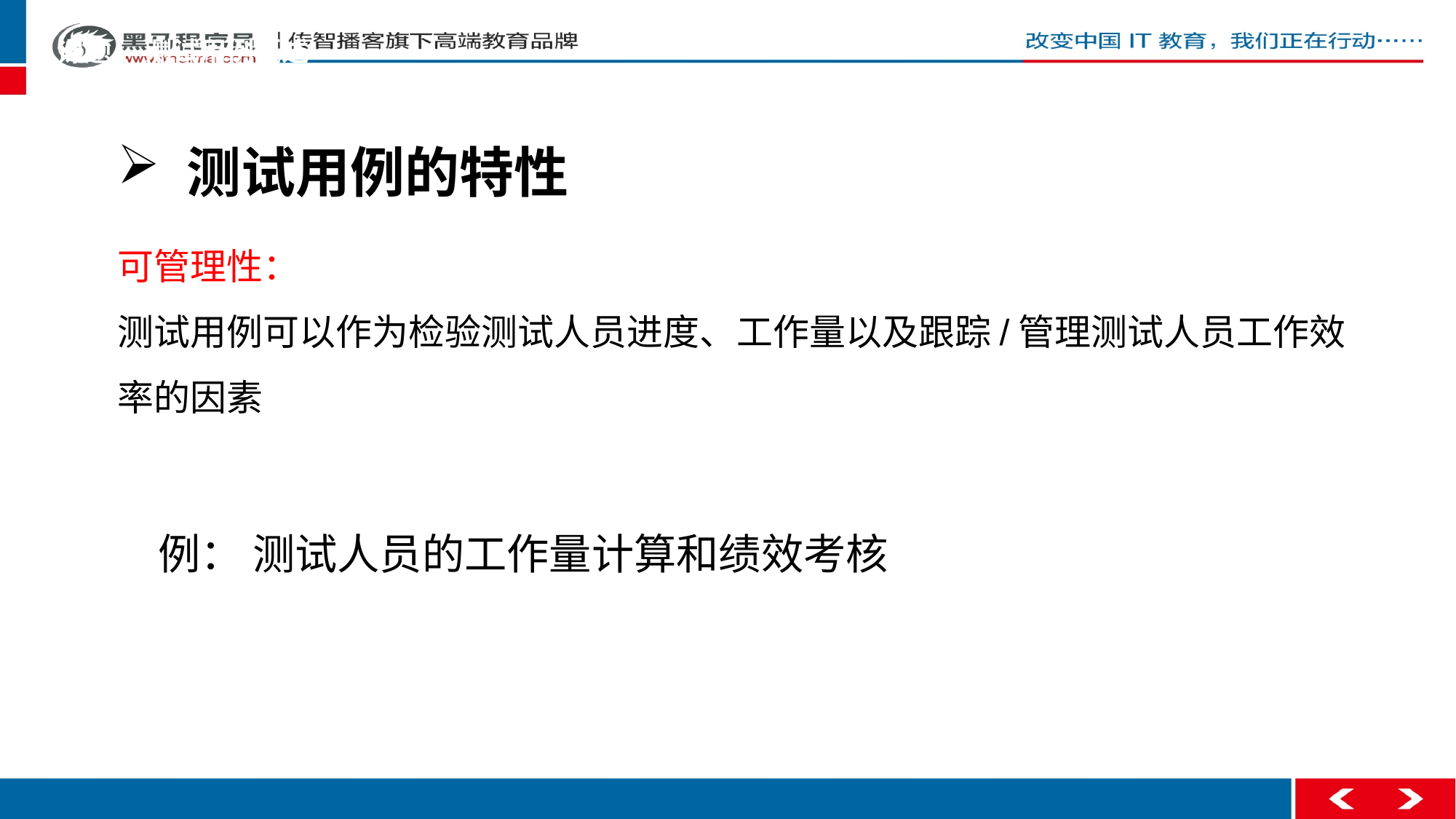

课题 、测试用例概述
 测试用例的特性
可管理性：
测试用例可以作为检验测试人员进度、工作量以及跟踪/管理测试人员工作效率的因素
例： 测试人员的工作量计算和绩效考核